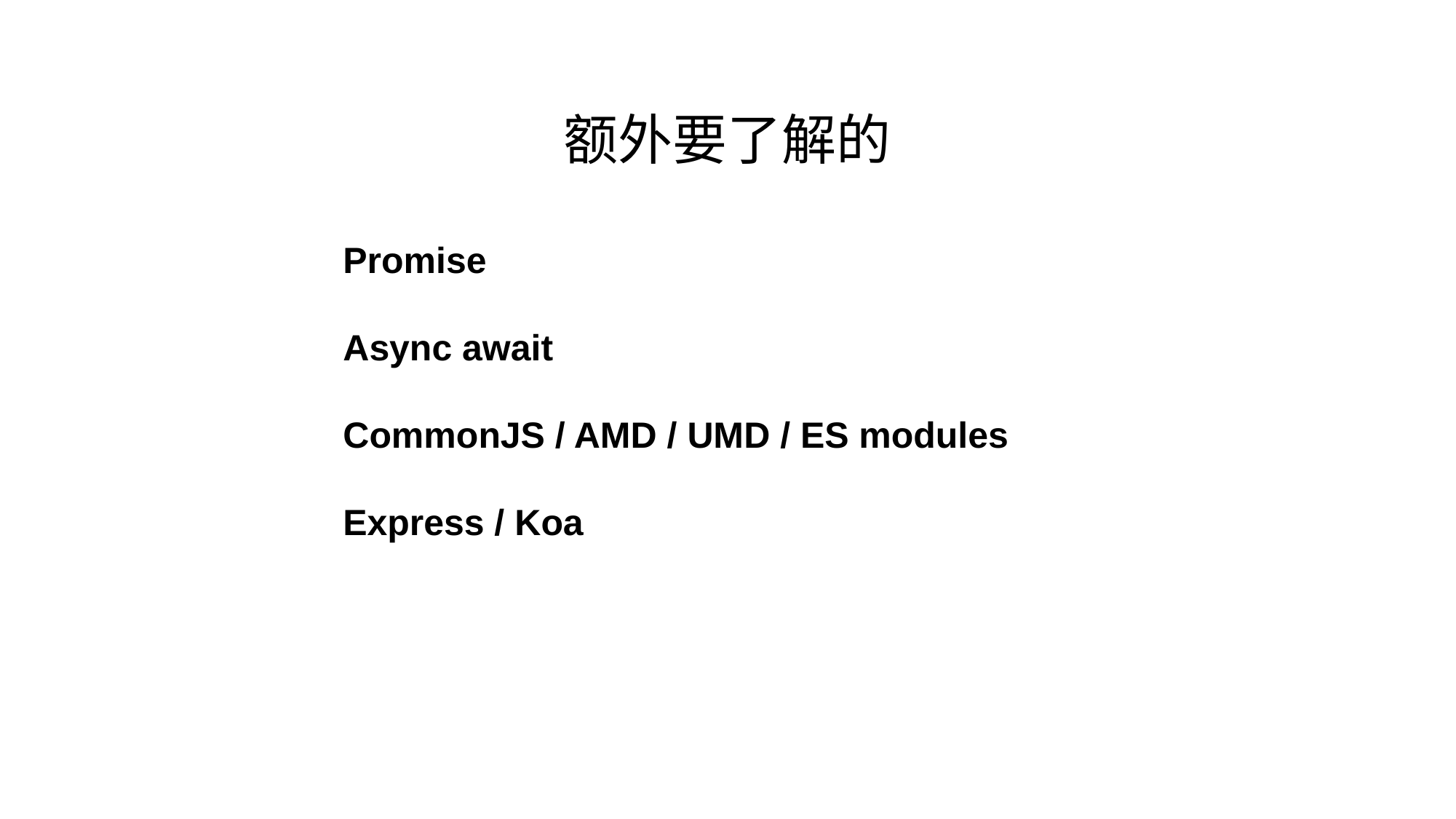

额外要了解的
Promise

Async await

CommonJS / AMD / UMD / ES modules

Express / Koa